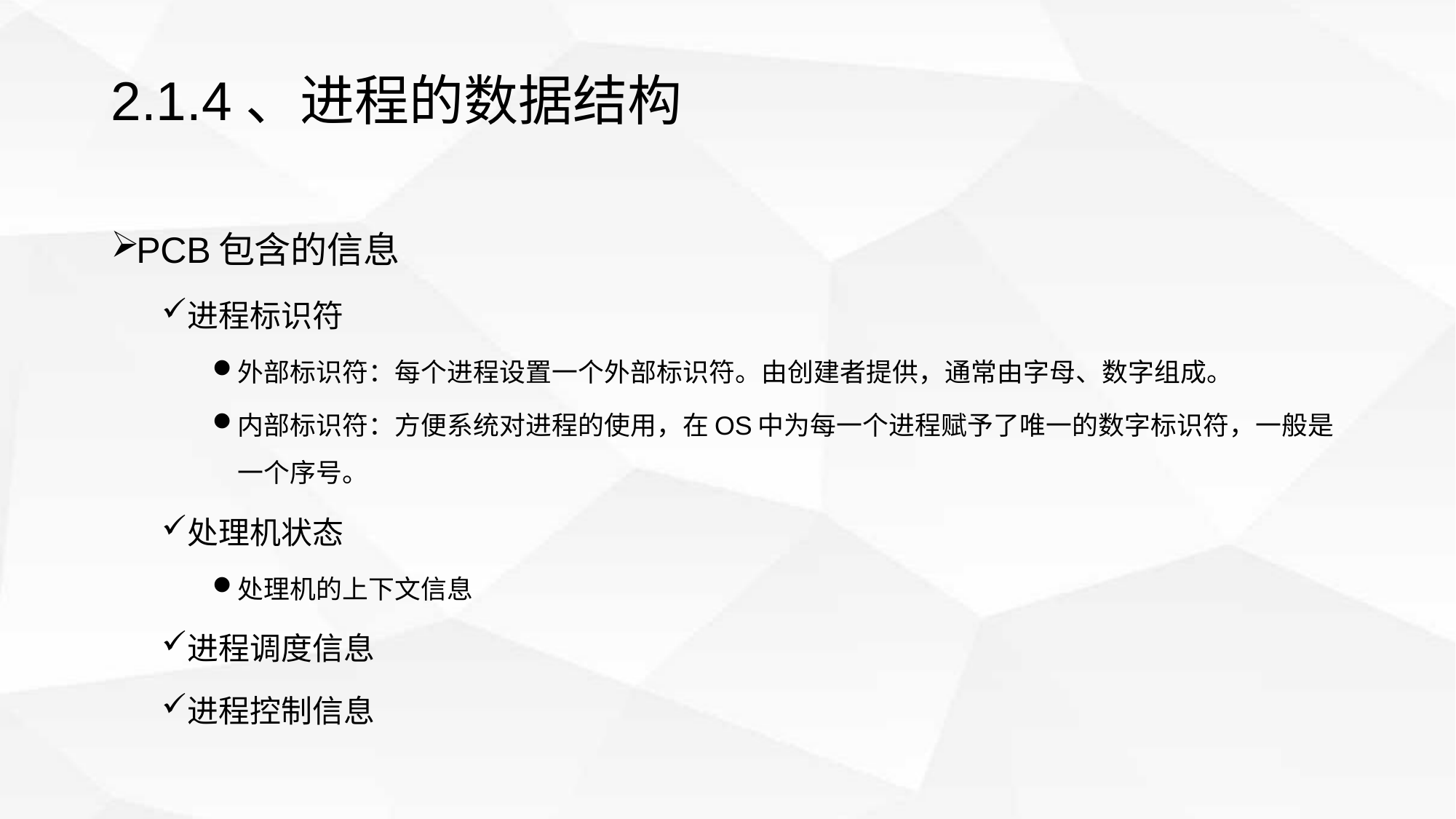

# 2.1.4、进程的数据结构
PCB包含的信息
进程标识符
外部标识符：每个进程设置一个外部标识符。由创建者提供，通常由字母、数字组成。
内部标识符：方便系统对进程的使用，在OS中为每一个进程赋予了唯一的数字标识符，一般是一个序号。
处理机状态
处理机的上下文信息
进程调度信息
进程控制信息